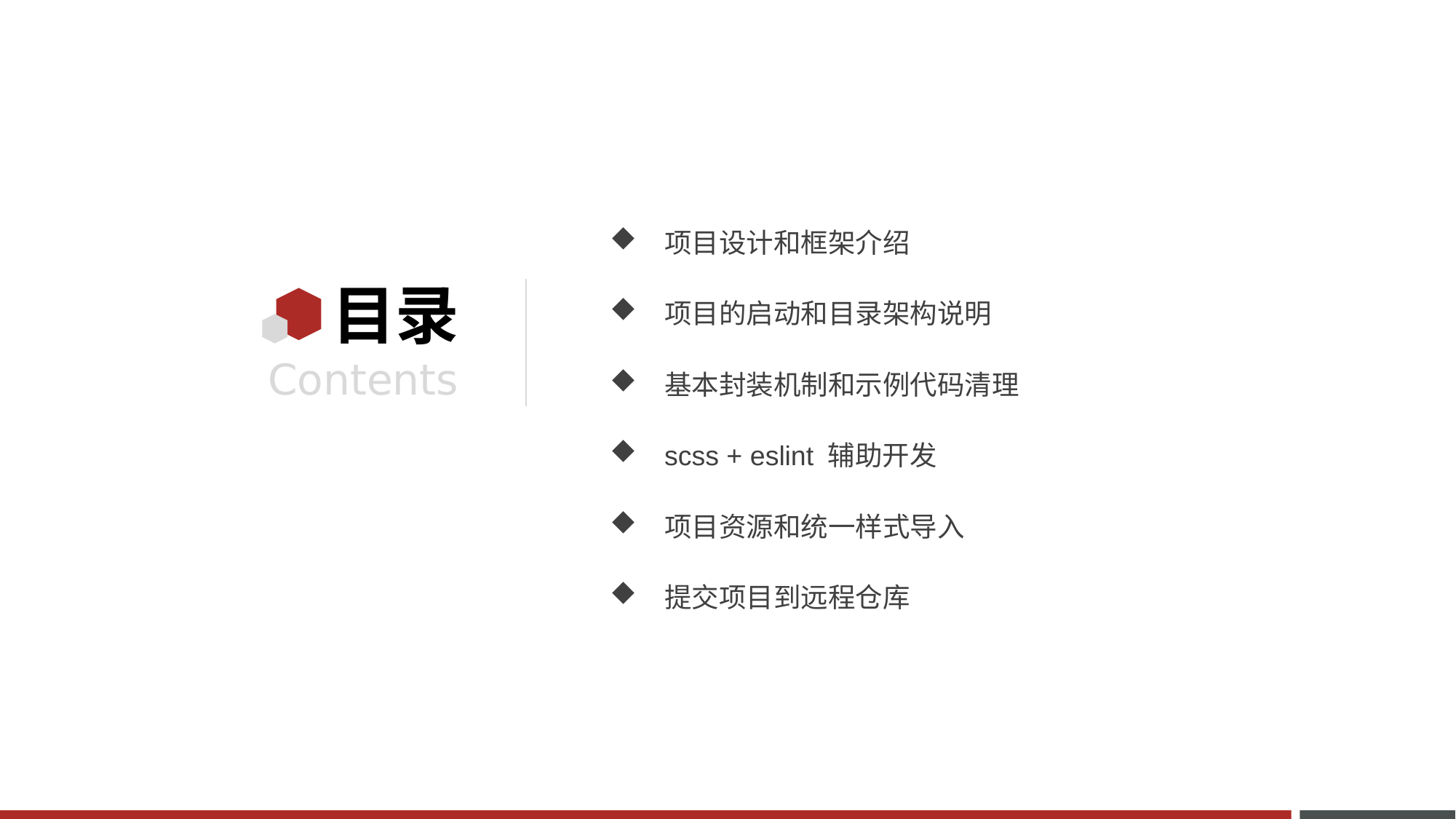

项目设计和框架介绍
项目的启动和目录架构说明
基本封装机制和示例代码清理
scss + eslint 辅助开发
项目资源和统一样式导入
提交项目到远程仓库